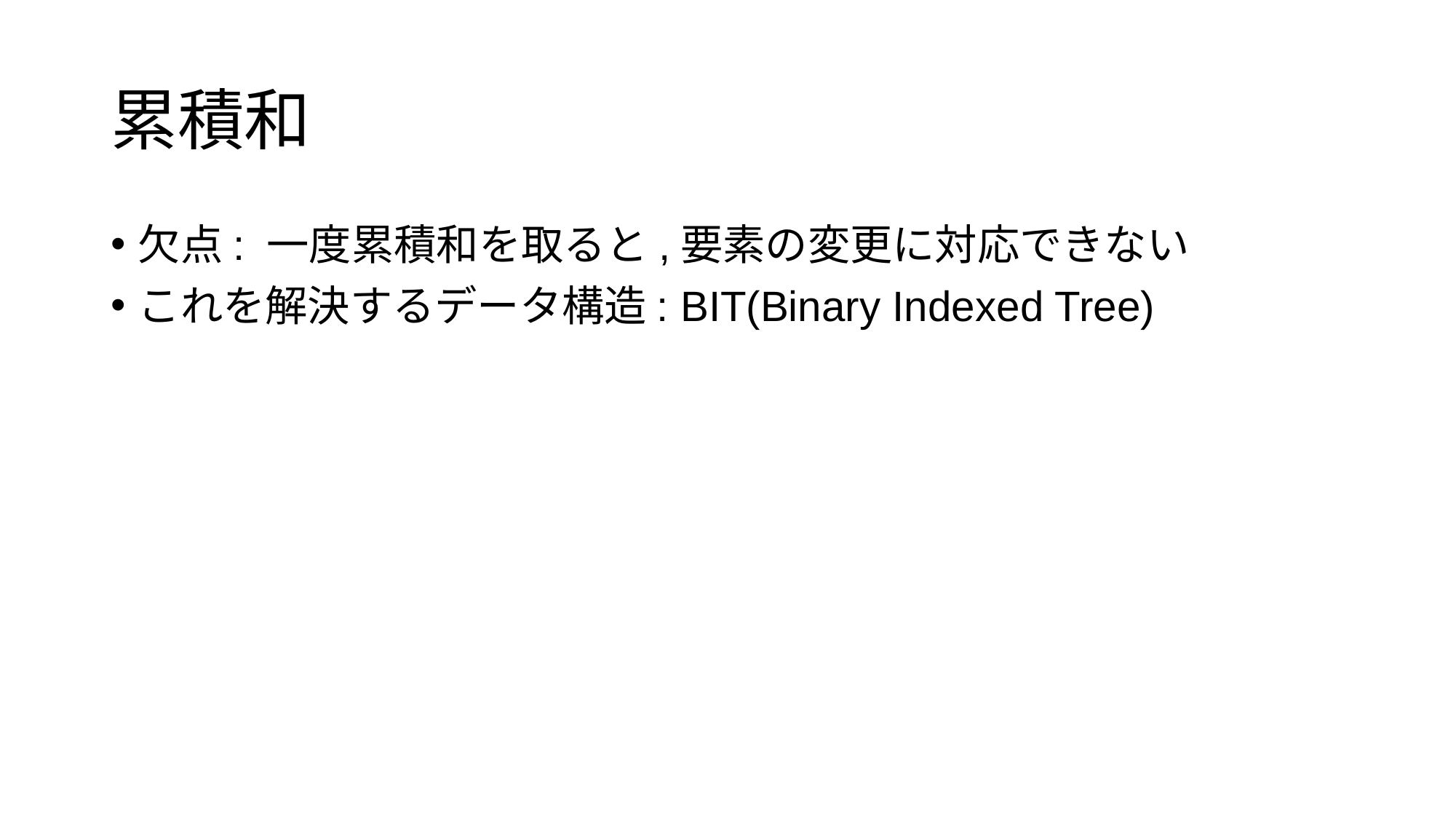

# 累積和
欠点: 一度累積和を取ると,要素の変更に対応できない
これを解決するデータ構造: BIT(Binary Indexed Tree)